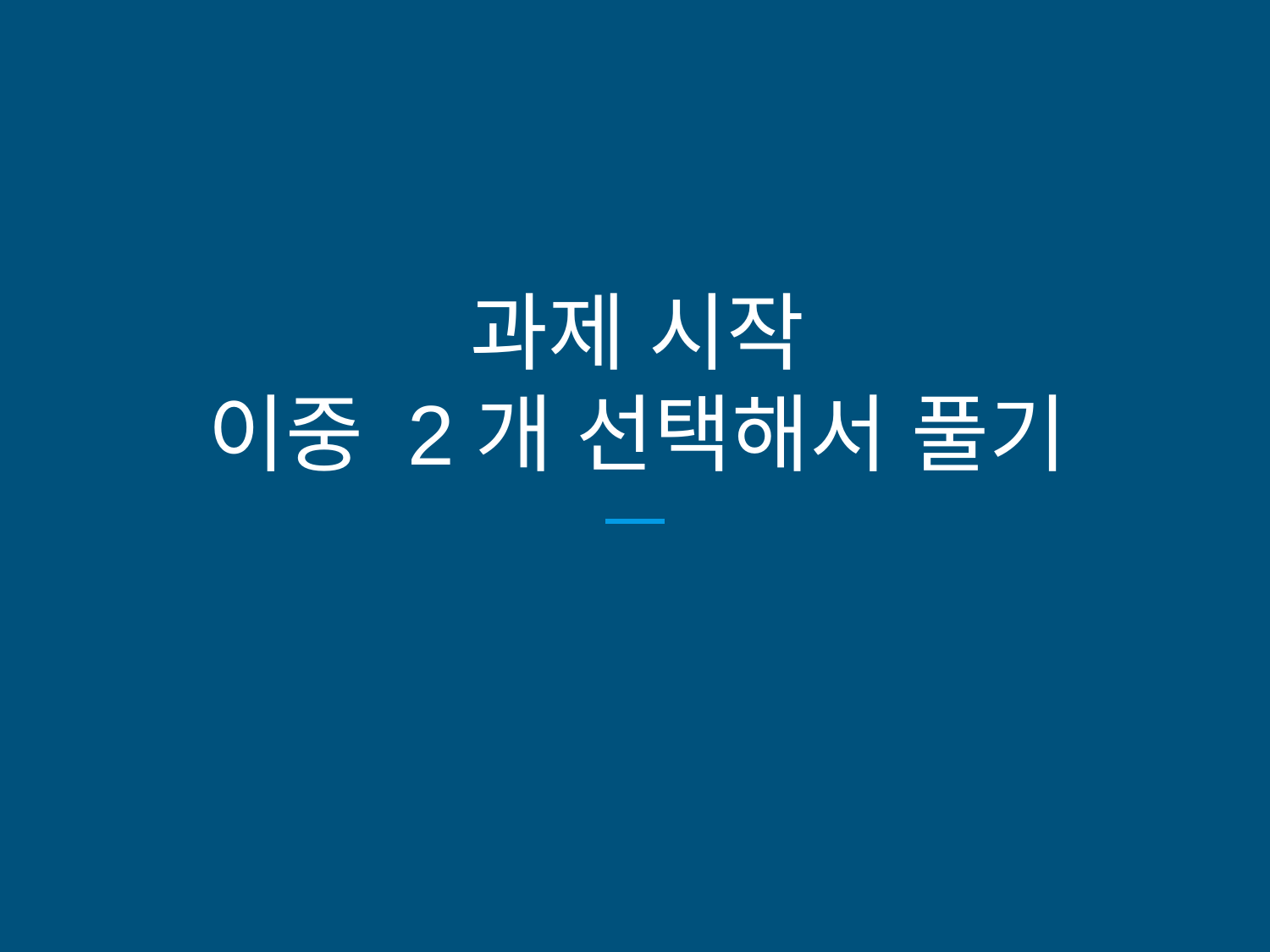

# 과제 시작 이중 2개 선택해서 풀기